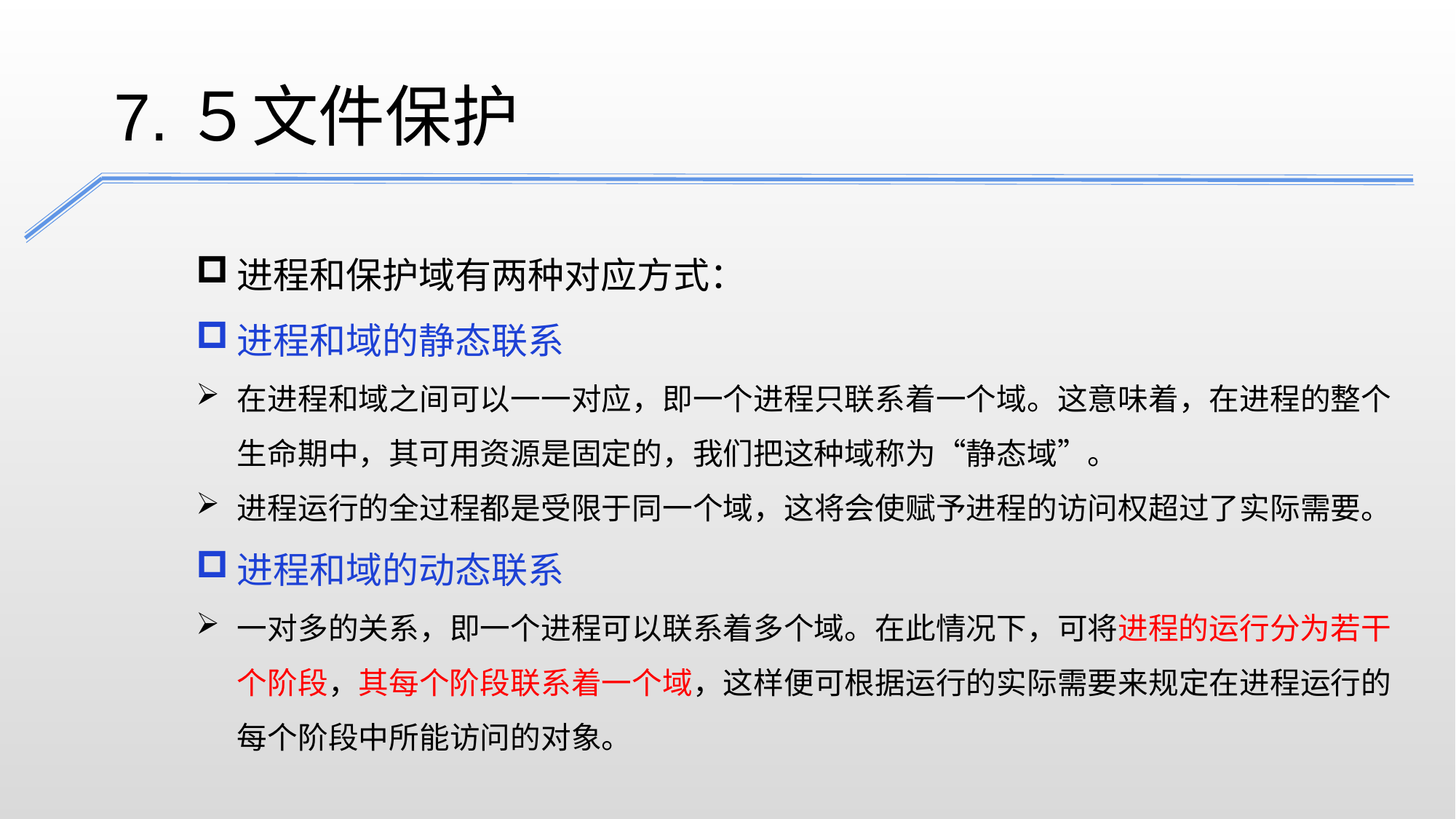

7.５文件保护
进程和保护域有两种对应方式：
进程和域的静态联系
在进程和域之间可以一一对应，即一个进程只联系着一个域。这意味着，在进程的整个生命期中，其可用资源是固定的，我们把这种域称为“静态域”。
进程运行的全过程都是受限于同一个域，这将会使赋予进程的访问权超过了实际需要。
进程和域的动态联系
一对多的关系，即一个进程可以联系着多个域。在此情况下，可将进程的运行分为若干个阶段，其每个阶段联系着一个域，这样便可根据运行的实际需要来规定在进程运行的每个阶段中所能访问的对象。